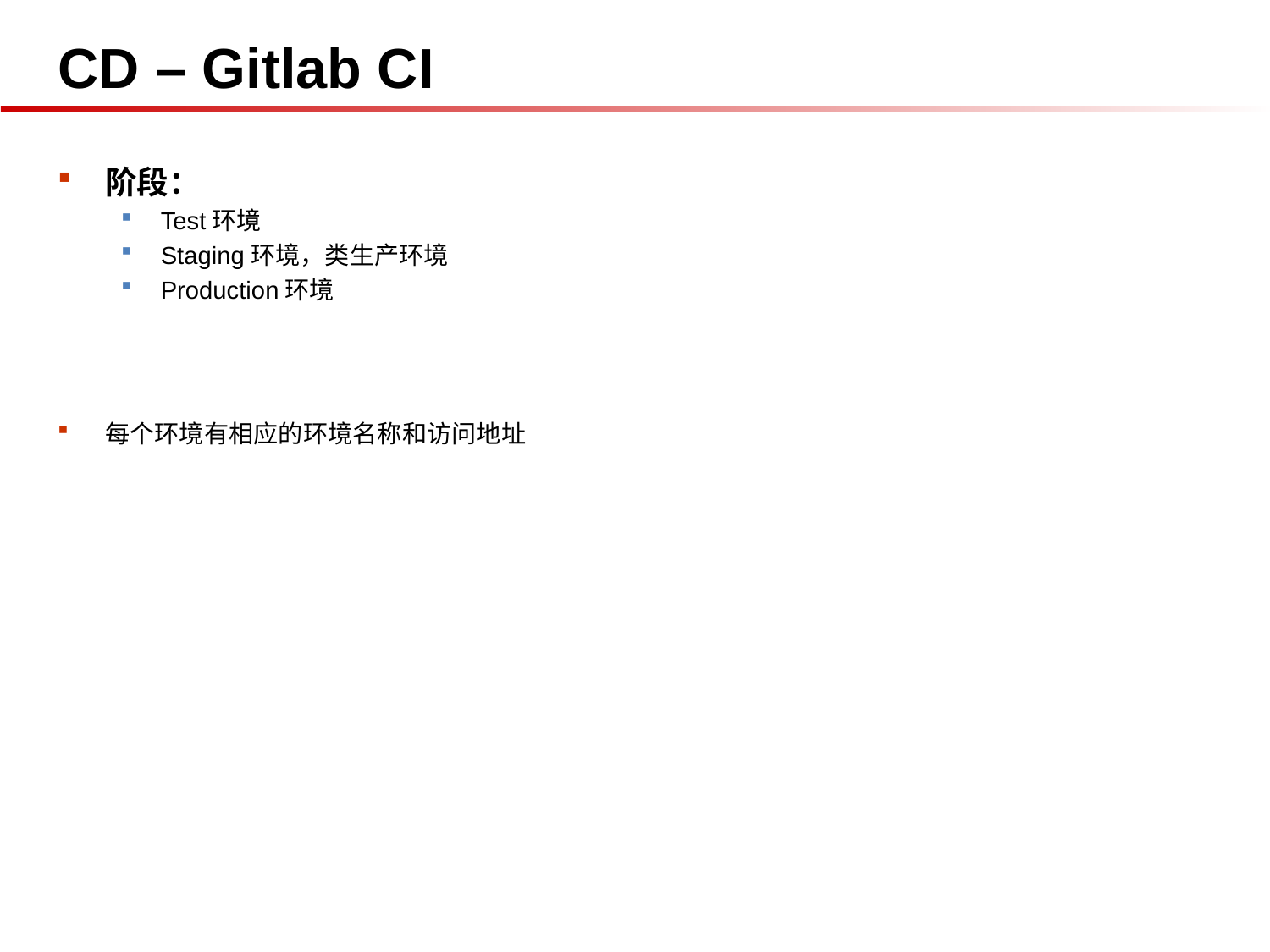

# CD – Gitlab CI
阶段：
Test环境
Staging环境，类生产环境
Production环境

每个环境有相应的环境名称和访问地址